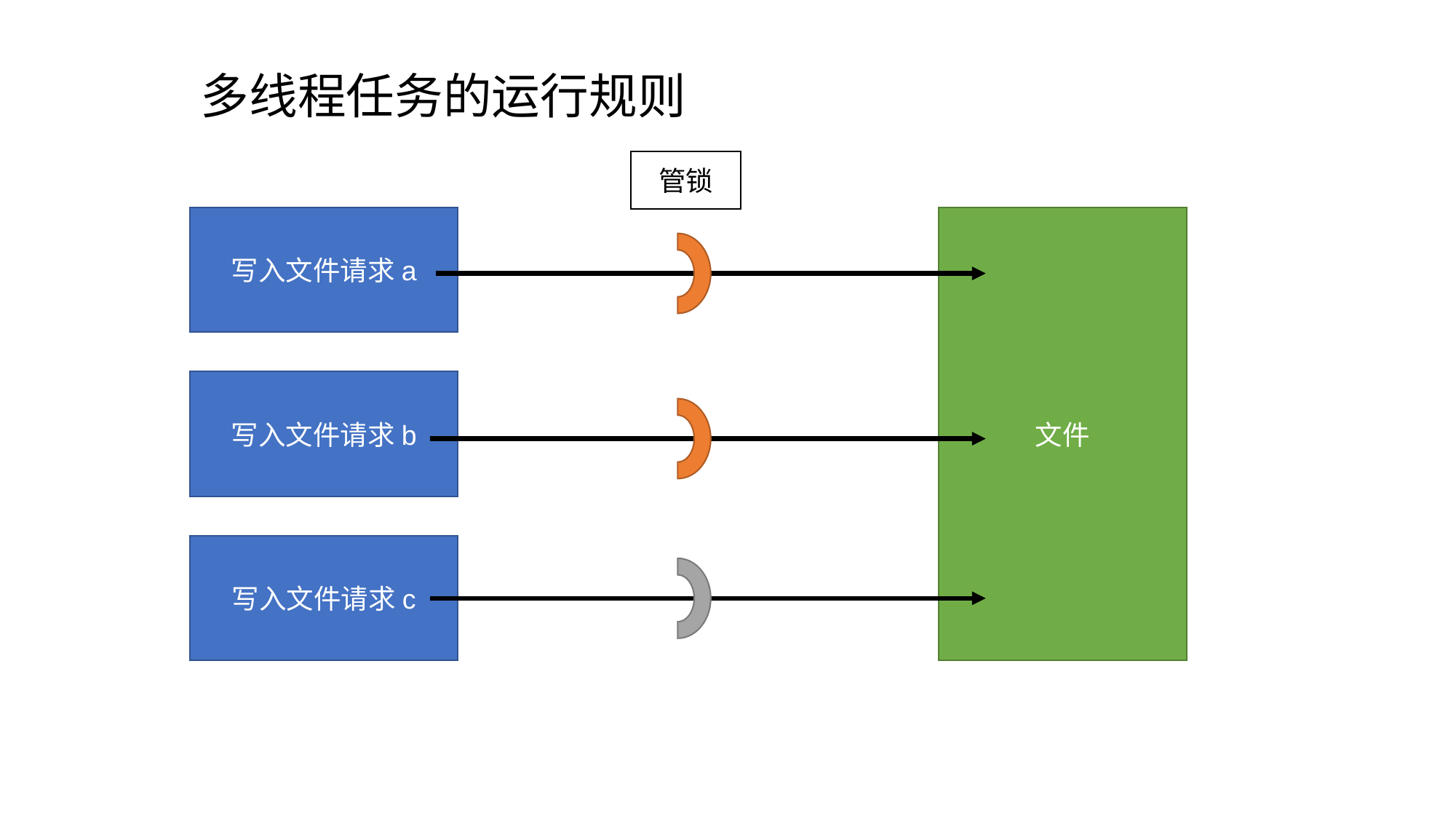

多线程任务的运行规则
管锁
写入文件请求a
文件

写入文件请求b

写入文件请求c